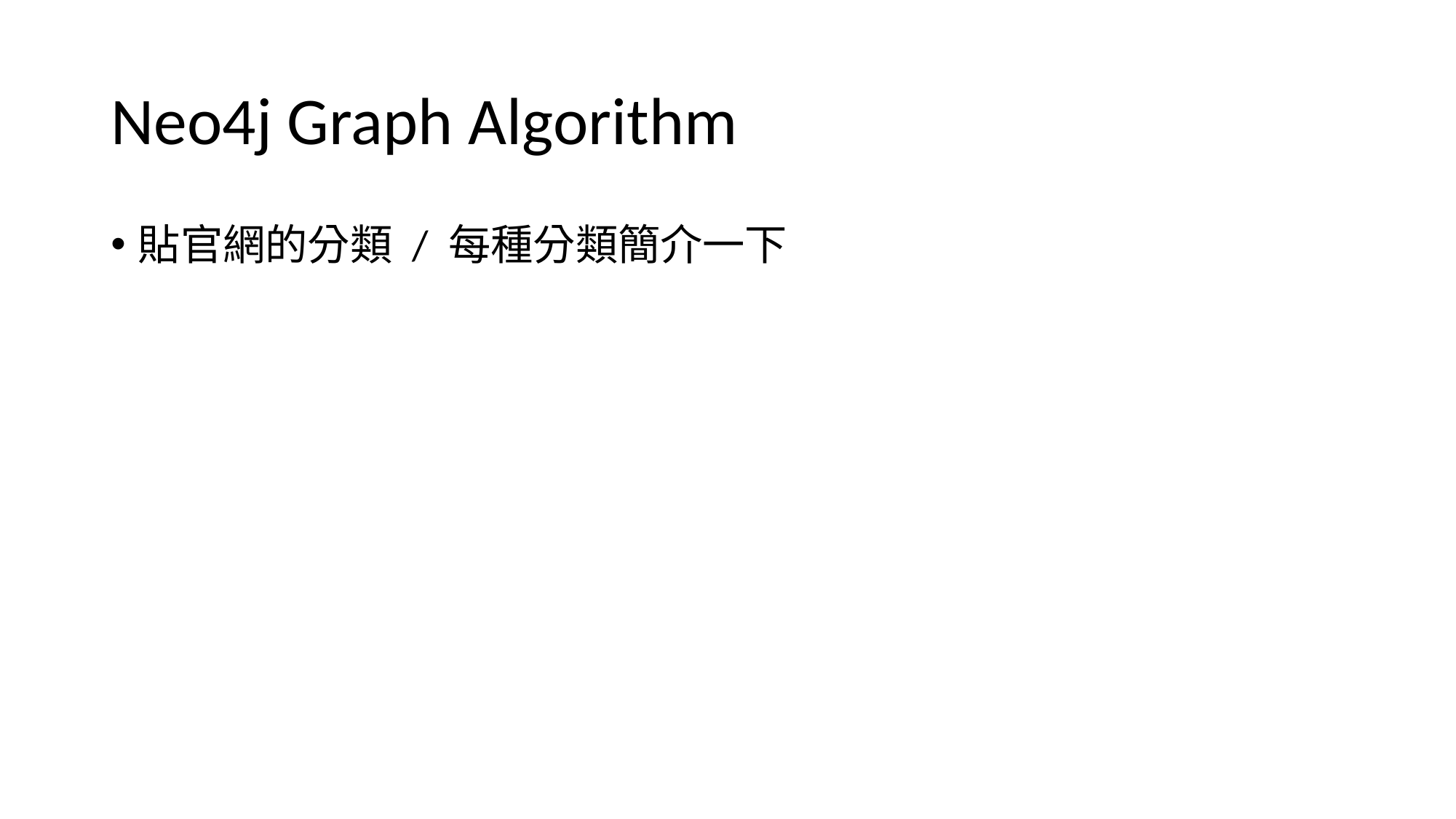

# Neo4j Graph Algorithm
貼官網的分類 / 每種分類簡介一下